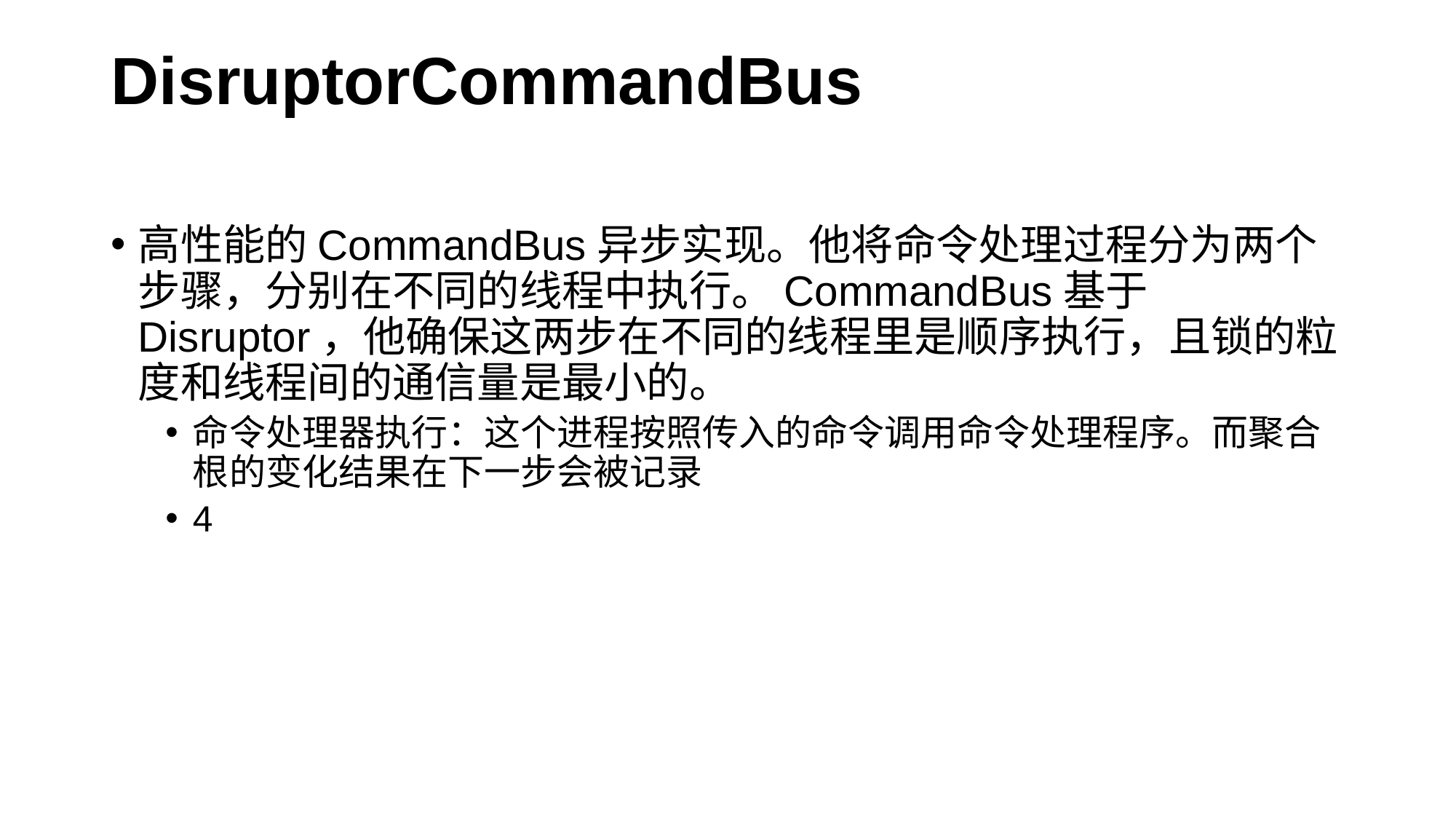

# DisruptorCommandBus
高性能的CommandBus异步实现。他将命令处理过程分为两个步骤，分别在不同的线程中执行。CommandBus基于Disruptor，他确保这两步在不同的线程里是顺序执行，且锁的粒度和线程间的通信量是最小的。
命令处理器执行：这个进程按照传入的命令调用命令处理程序。而聚合根的变化结果在下一步会被记录
4